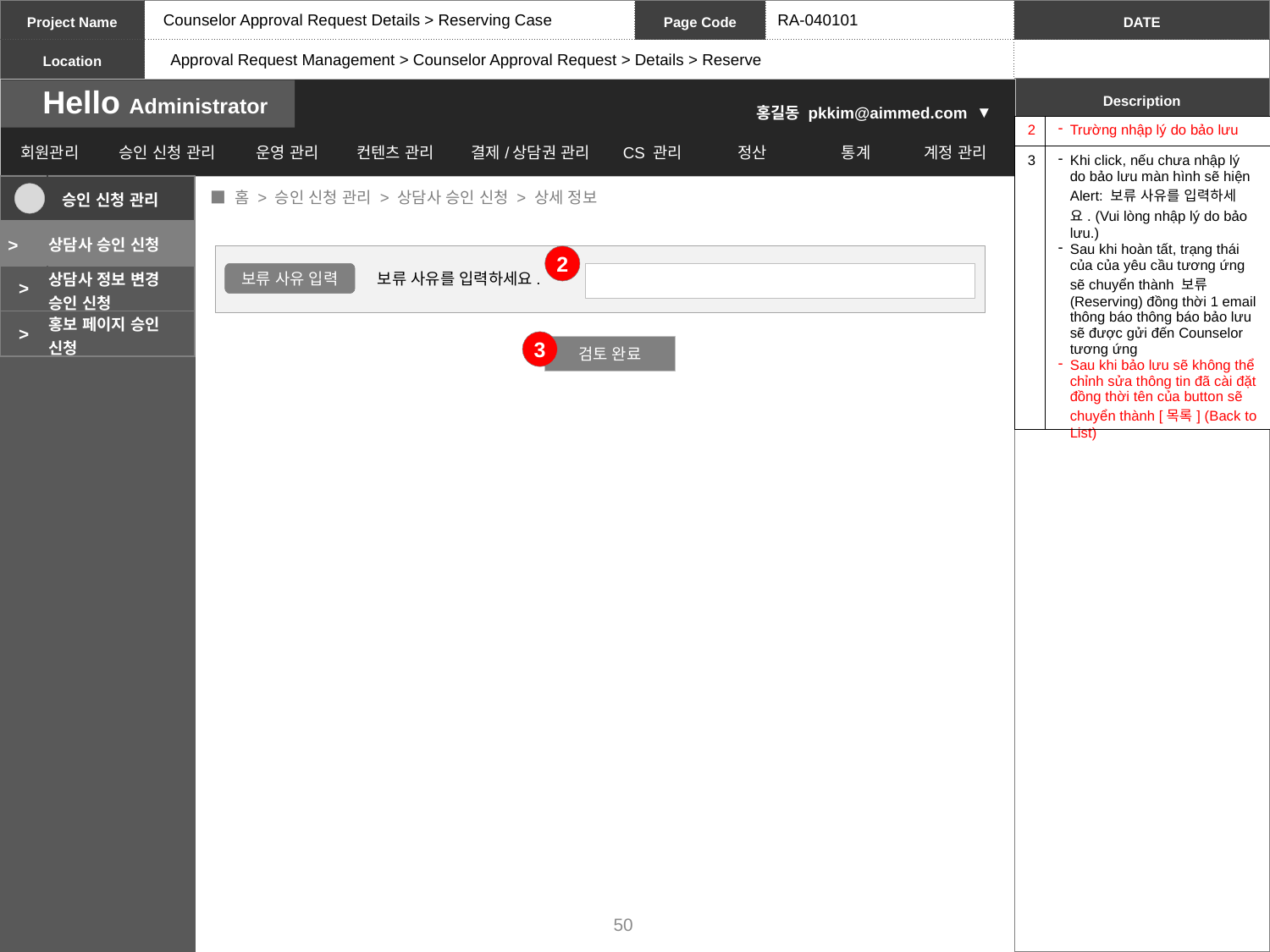

Counselor Approval Request Details > Reserving Case
RA-040101
Approval Request Management > Counselor Approval Request > Details > Reserve
| 2 | Trường nhập lý do bảo lưu |
| --- | --- |
| 3 | Khi click, nếu chưa nhập lý do bảo lưu màn hình sẽ hiện Alert: 보류 사유를 입력하세요. (Vui lòng nhập lý do bảo lưu.) Sau khi hoàn tất, trạng thái của của yêu cầu tương ứng sẽ chuyển thành 보류 (Reserving) đồng thời 1 email thông báo thông báo bảo lưu sẽ được gửi đến Counselor tương ứng Sau khi bảo lưu sẽ không thể chỉnh sửa thông tin đã cài đặt đồng thời tên của button sẽ chuyển thành [목록] (Back to List) |

|  | 승인 신청 관리 |
| --- | --- |
| > | 상담사 승인 신청 |
| > | 상담사 정보 변경 승인 신청 |
| > | 홍보 페이지 승인 신청 |
   ■ 홈 > 승인 신청 관리 > 상담사 승인 신청 > 상세 정보

2
보류 사유를 입력하세요.

보류 사유 입력
3
검토 완료
50